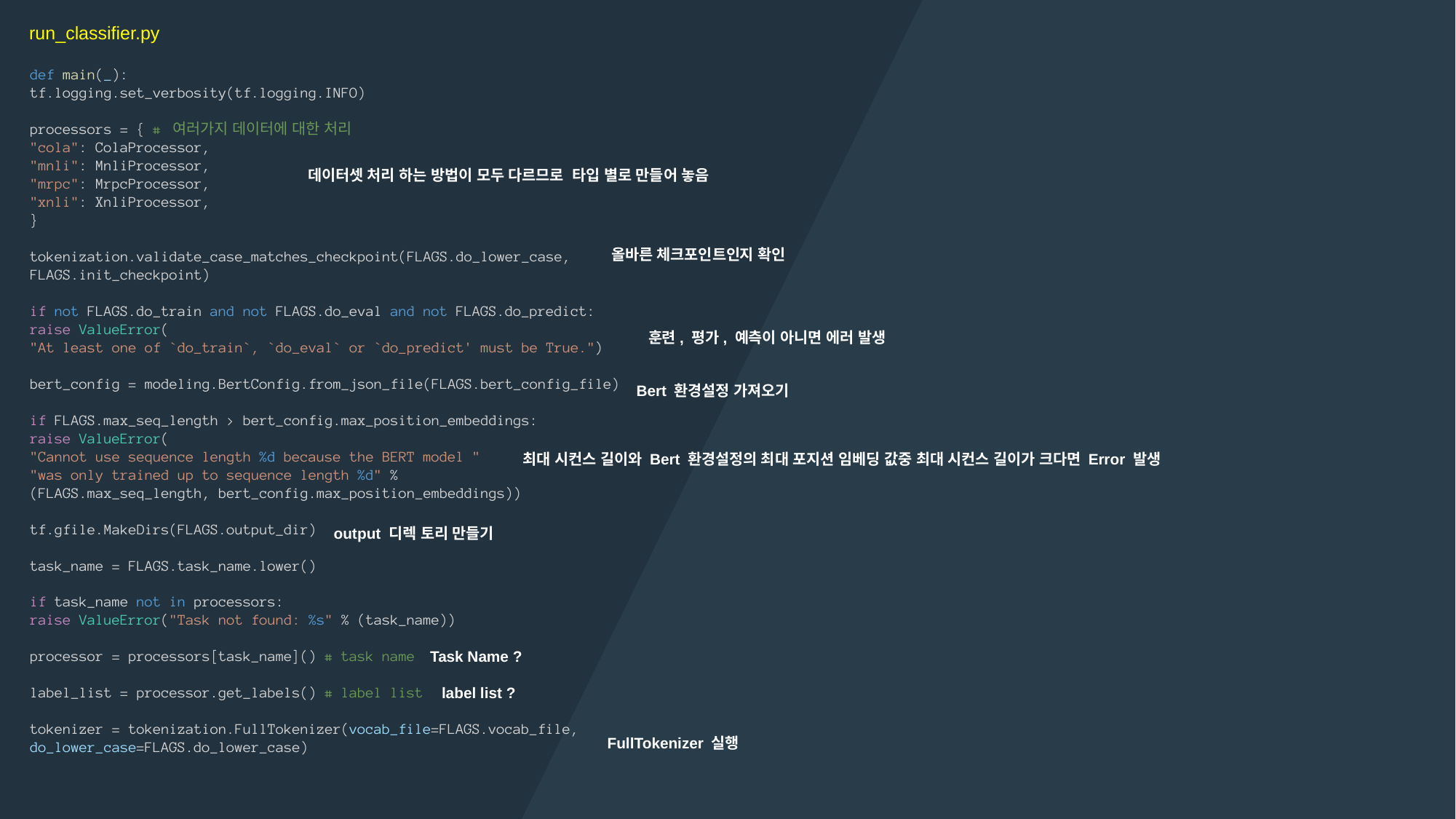

run_classifier.py
def main(_):
tf.logging.set_verbosity(tf.logging.INFO)
processors = { # 여러가지 데이터에 대한 처리
"cola": ColaProcessor,
"mnli": MnliProcessor,
"mrpc": MrpcProcessor,
"xnli": XnliProcessor,
}
tokenization.validate_case_matches_checkpoint(FLAGS.do_lower_case,
FLAGS.init_checkpoint)
if not FLAGS.do_train and not FLAGS.do_eval and not FLAGS.do_predict:
raise ValueError(
"At least one of `do_train`, `do_eval` or `do_predict' must be True.")
bert_config = modeling.BertConfig.from_json_file(FLAGS.bert_config_file)
if FLAGS.max_seq_length > bert_config.max_position_embeddings:
raise ValueError(
"Cannot use sequence length %d because the BERT model "
"was only trained up to sequence length %d" %
(FLAGS.max_seq_length, bert_config.max_position_embeddings))
tf.gfile.MakeDirs(FLAGS.output_dir)
task_name = FLAGS.task_name.lower()
if task_name not in processors:
raise ValueError("Task not found: %s" % (task_name))
processor = processors[task_name]() # task name
label_list = processor.get_labels() # label list
tokenizer = tokenization.FullTokenizer(vocab_file=FLAGS.vocab_file, do_lower_case=FLAGS.do_lower_case)

데이터셋 처리 하는 방법이 모두 다르므로  타입 별로 만들어 놓음
올바른 체크포인트인지 확인
훈련, 평가, 예측이 아니면 에러 발생
Bert 환경설정 가져오기
최대 시컨스 길이와 Bert 환경설정의 최대 포지션 임베딩 값중 최대 시컨스 길이가 크다면 Error 발생
output 디렉 토리 만들기
Task Name ?
label list ?
FullTokenizer 실행